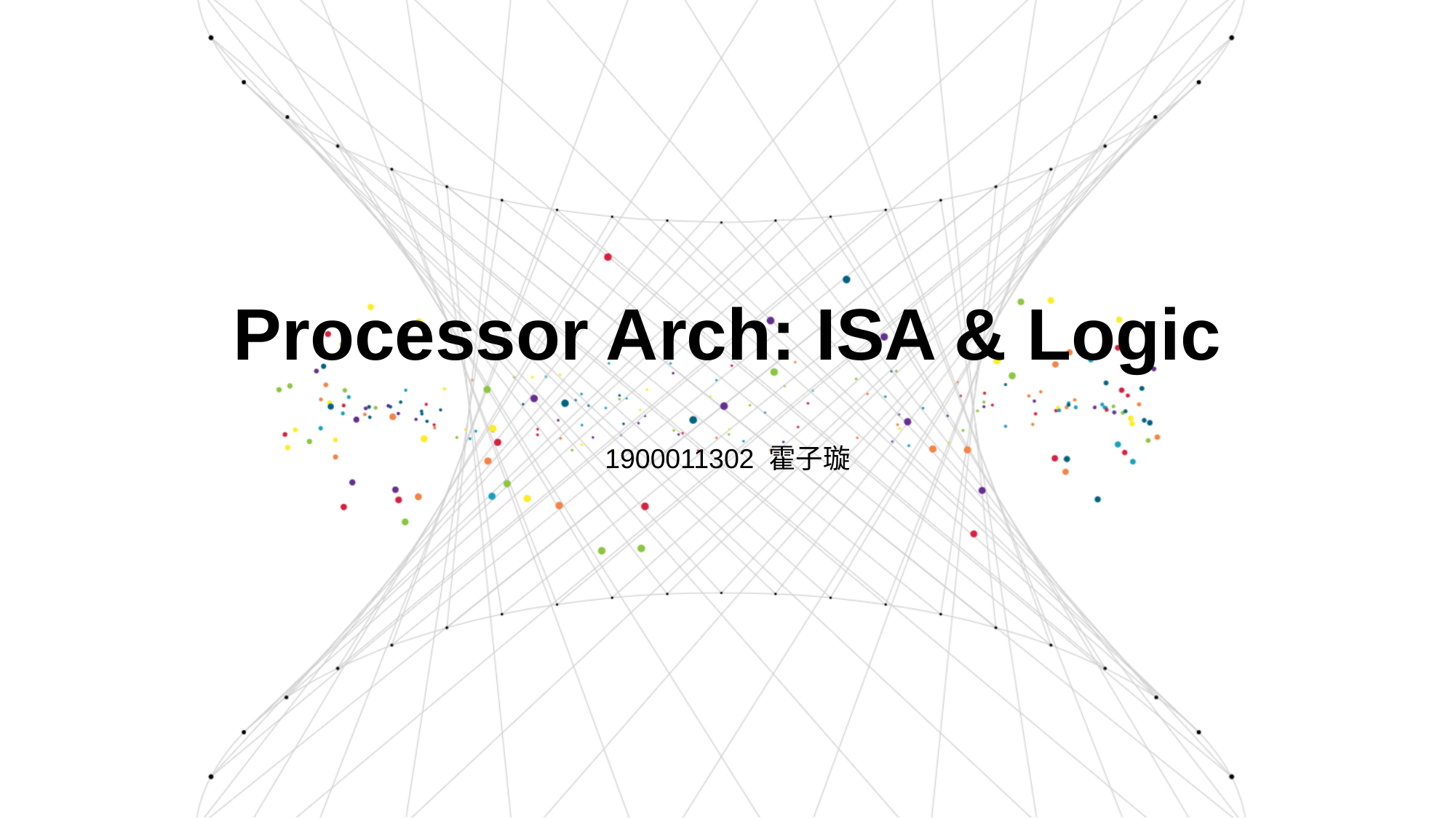

Processor Arch: ISA & Logic
1900011302 霍子璇